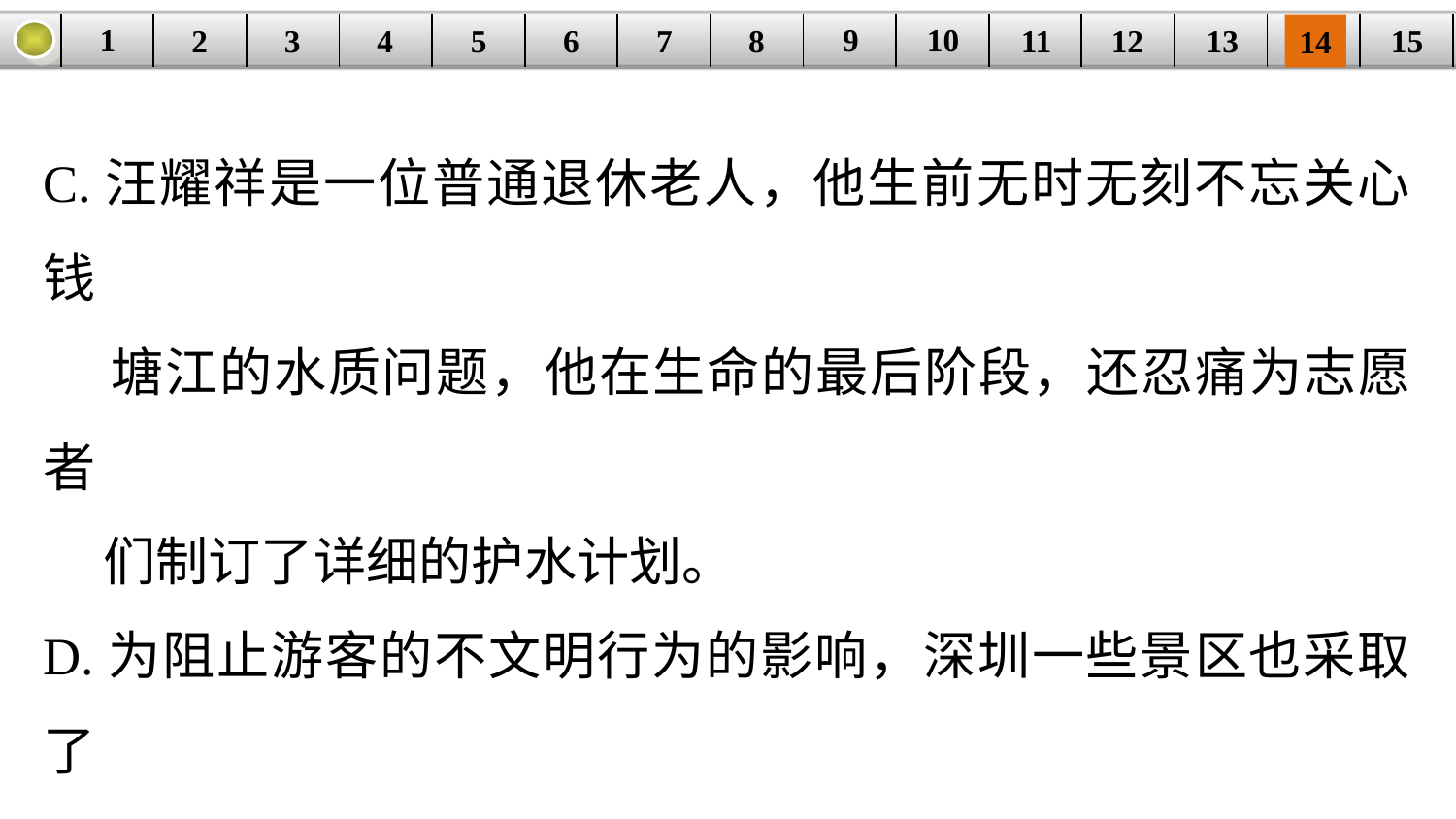

9
10
1
3
4
5
6
8
11
2
12
15
|  |  |  |  |  |  |  |  |  |  |  |  |  |  |  |
| --- | --- | --- | --- | --- | --- | --- | --- | --- | --- | --- | --- | --- | --- | --- |
7
13
14

C.汪耀祥是一位普通退休老人，他生前无时无刻不忘关心钱
    塘江的水质问题，他在生命的最后阶段，还忍痛为志愿者
    们制订了详细的护水计划。
D.为阻止游客的不文明行为的影响，深圳一些景区也采取了
    一些办法，比如“锦绣中华”就雇用了几名退休的阿姨来
    做景区看管员。